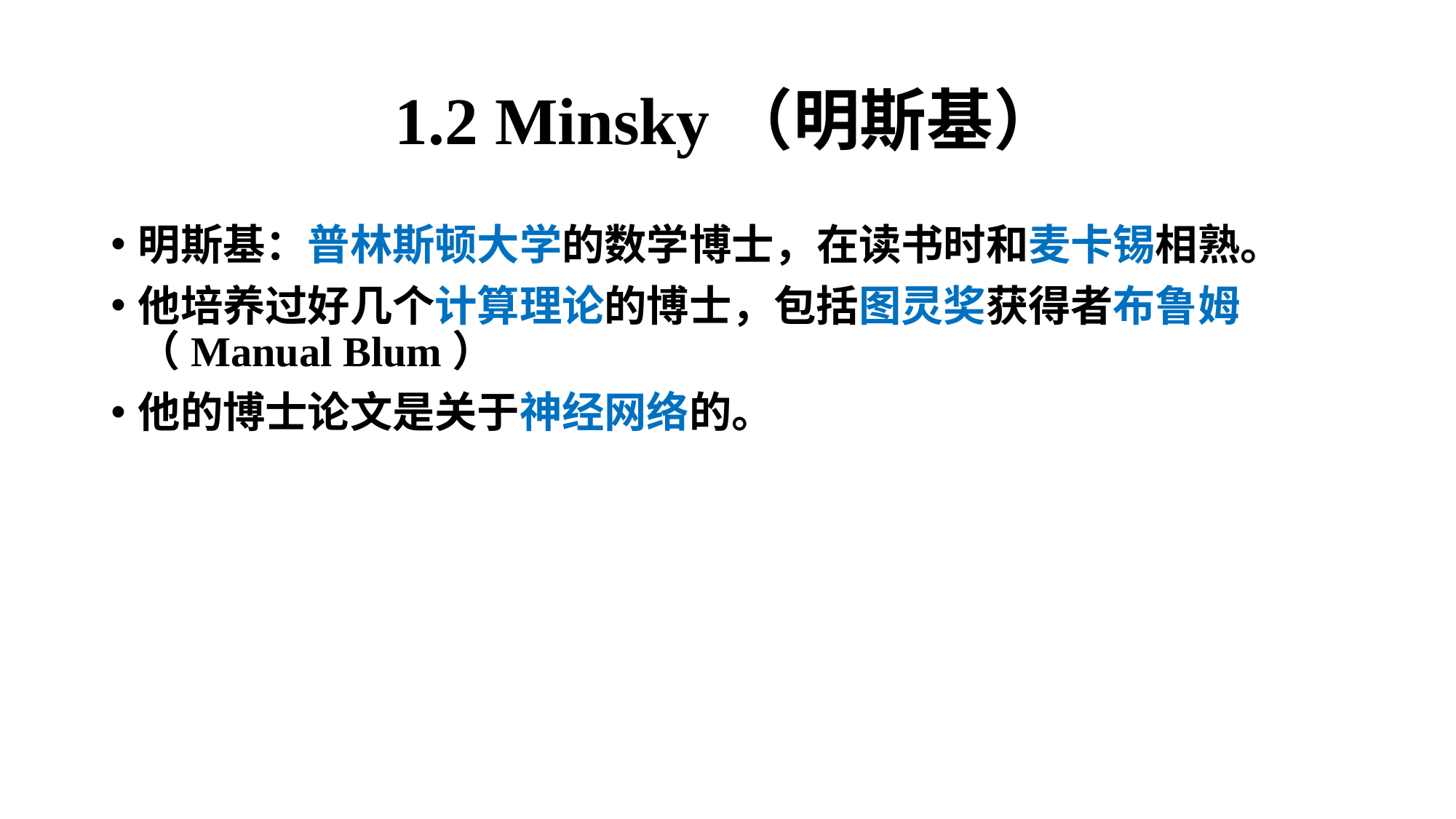

# 1.2 Minsky（明斯基）
明斯基：普林斯顿大学的数学博士，在读书时和麦卡锡相熟。
他培养过好几个计算理论的博士，包括图灵奖获得者布鲁姆（Manual Blum）
他的博士论文是关于神经网络的。